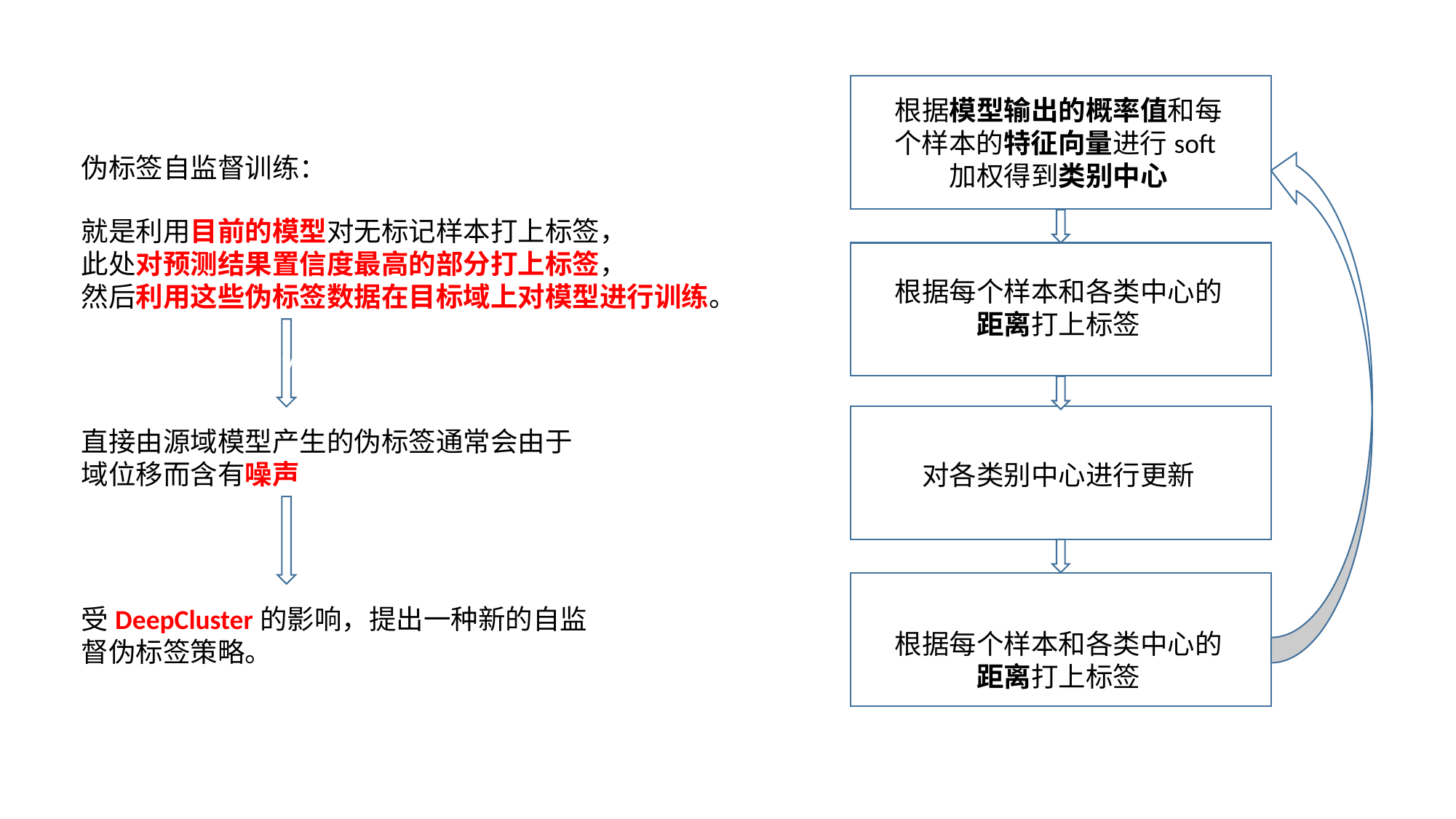

根据模型输出的概率值和每个样本的特征向量进行soft加权得到类别中心

根据每个样本和各类中心的距离打上标签

对各类别中心进行更新

根据每个样本和各类中心的距离打上标签
伪标签自监督训练：
就是利用目前的模型对无标记样本打上标签，
此处对预测结果置信度最高的部分打上标签，
然后利用这些伪标签数据在目标域上对模型进行训练。
v
直接由源域模型产生的伪标签通常会由于域位移而含有噪声

受DeepCluster的影响，提出一种新的自监督伪标签策略。